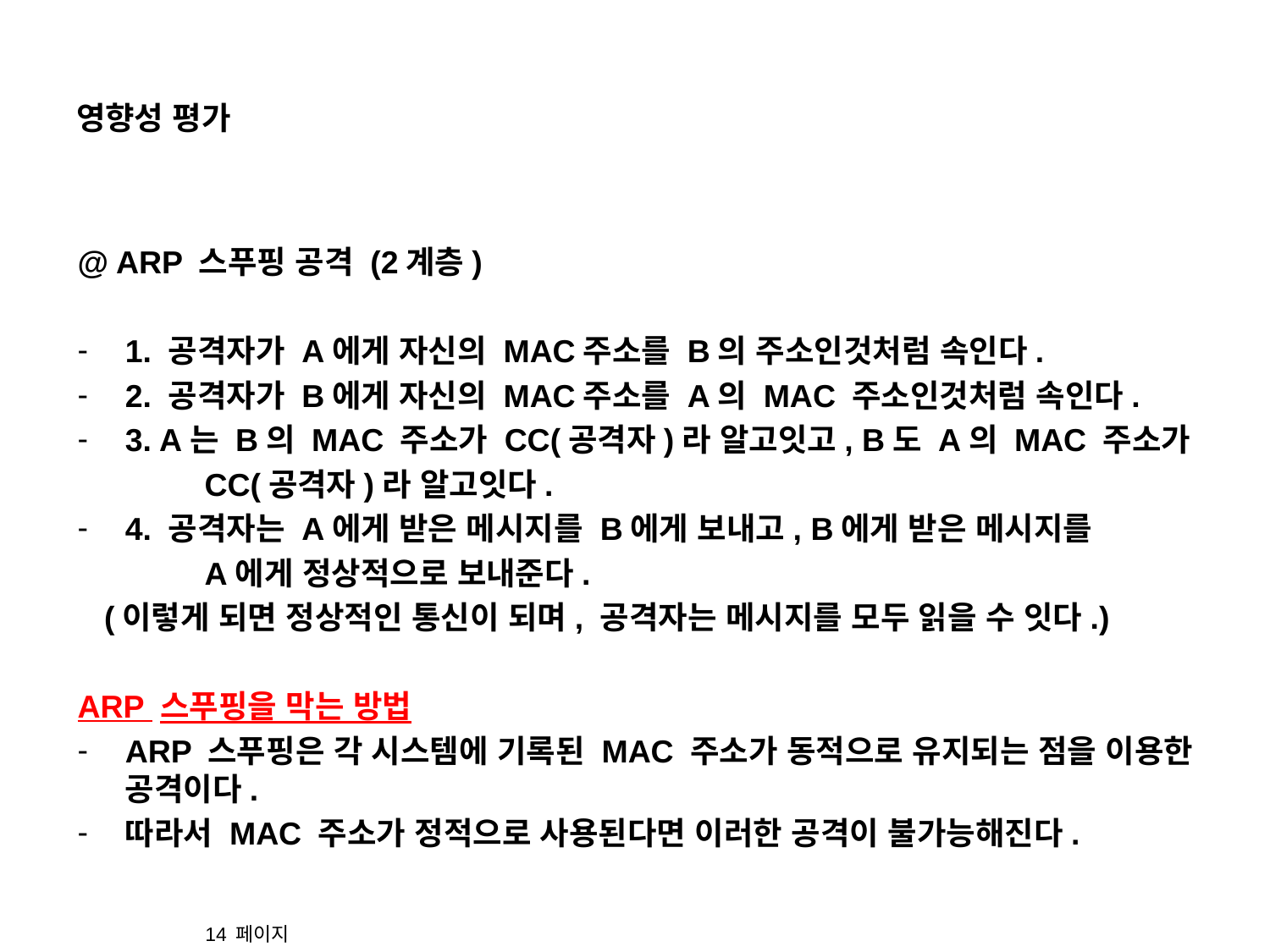

# 영향성 평가
@ ARP 스푸핑 공격 (2계층)

1. 공격자가 A에게 자신의 MAC주소를 B의 주소인것처럼 속인다.
2. 공격자가 B에게 자신의 MAC주소를 A의 MAC 주소인것처럼 속인다.
3. A는 B의 MAC 주소가 CC(공격자)라 알고잇고, B도 A의 MAC 주소가
 	CC(공격자)라 알고잇다.
4. 공격자는 A에게 받은 메시지를 B에게 보내고, B에게 받은 메시지를
	A에게 정상적으로 보내준다.
   (이렇게 되면 정상적인 통신이 되며, 공격자는 메시지를 모두 읽을 수 잇다.)

ARP 스푸핑을 막는 방법
ARP 스푸핑은 각 시스템에 기록된 MAC 주소가 동적으로 유지되는 점을 이용한 공격이다.
따라서 MAC 주소가 정적으로 사용된다면 이러한 공격이 불가능해진다.

				14 페이지